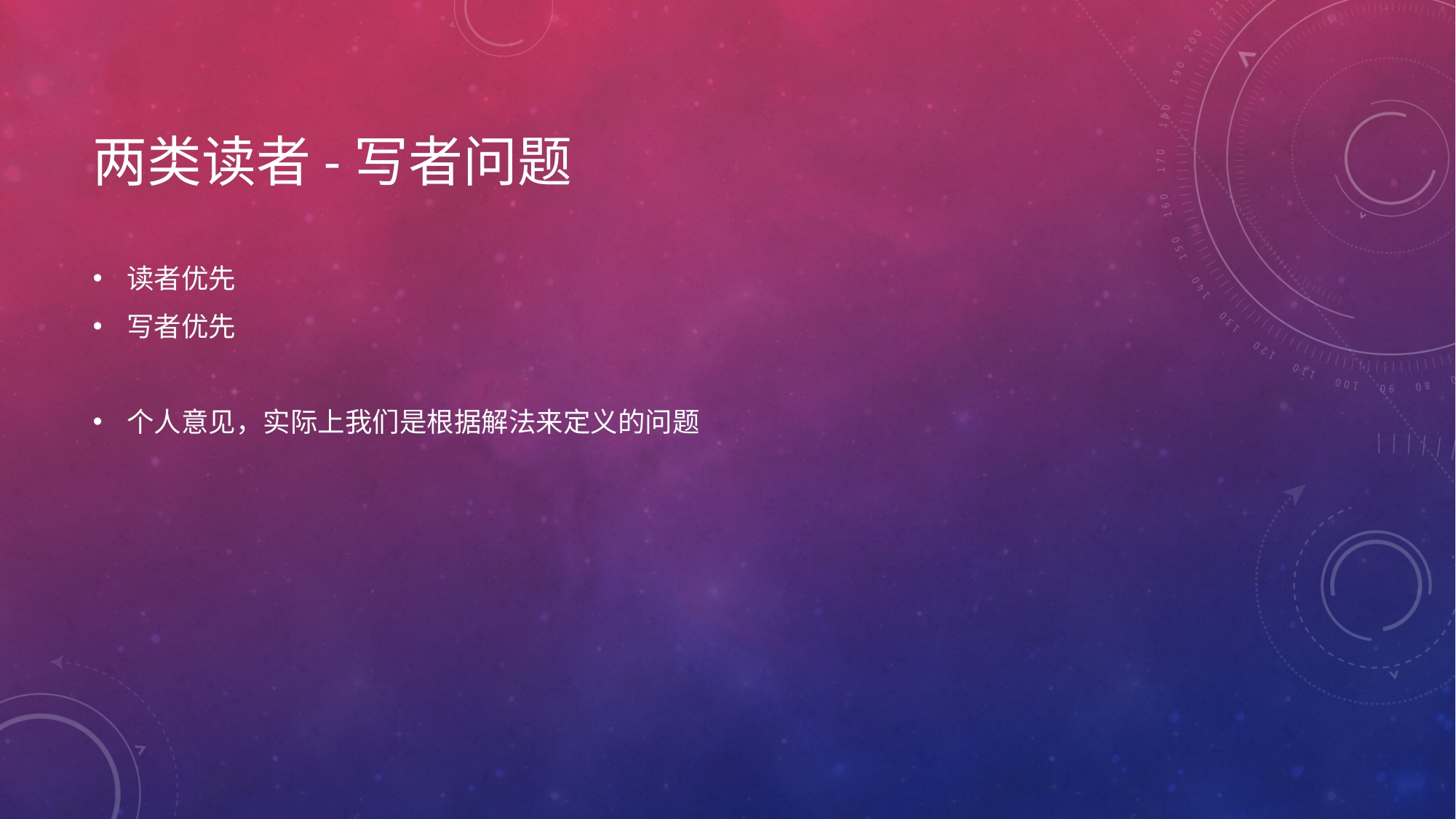

# 两类读者-写者问题
读者优先
写者优先

个人意见，实际上我们是根据解法来定义的问题